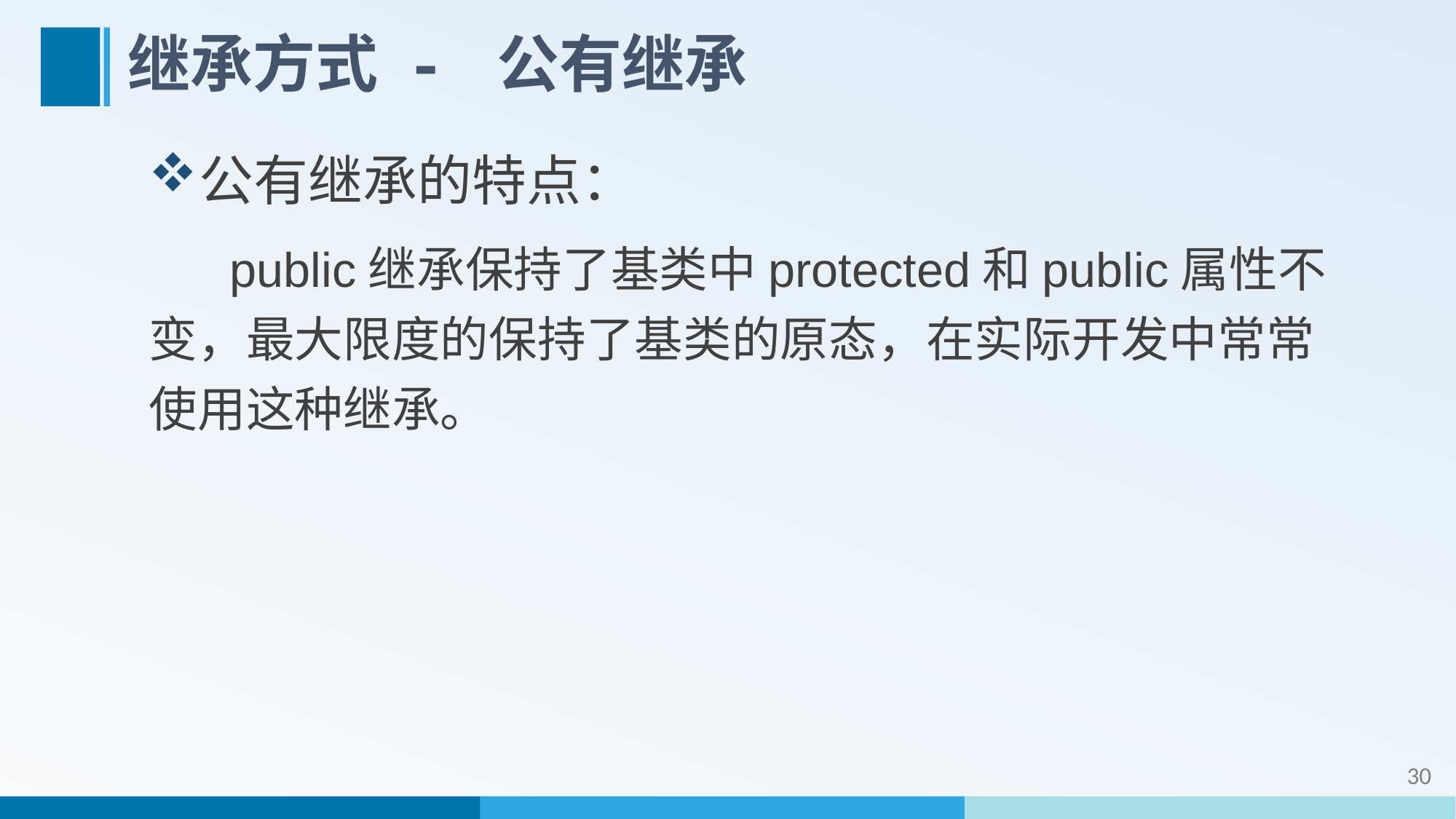

# 继承方式 - 公有继承
公有继承的特点：
      public继承保持了基类中protected和public属性不变，最大限度的保持了基类的原态，在实际开发中常常使用这种继承。